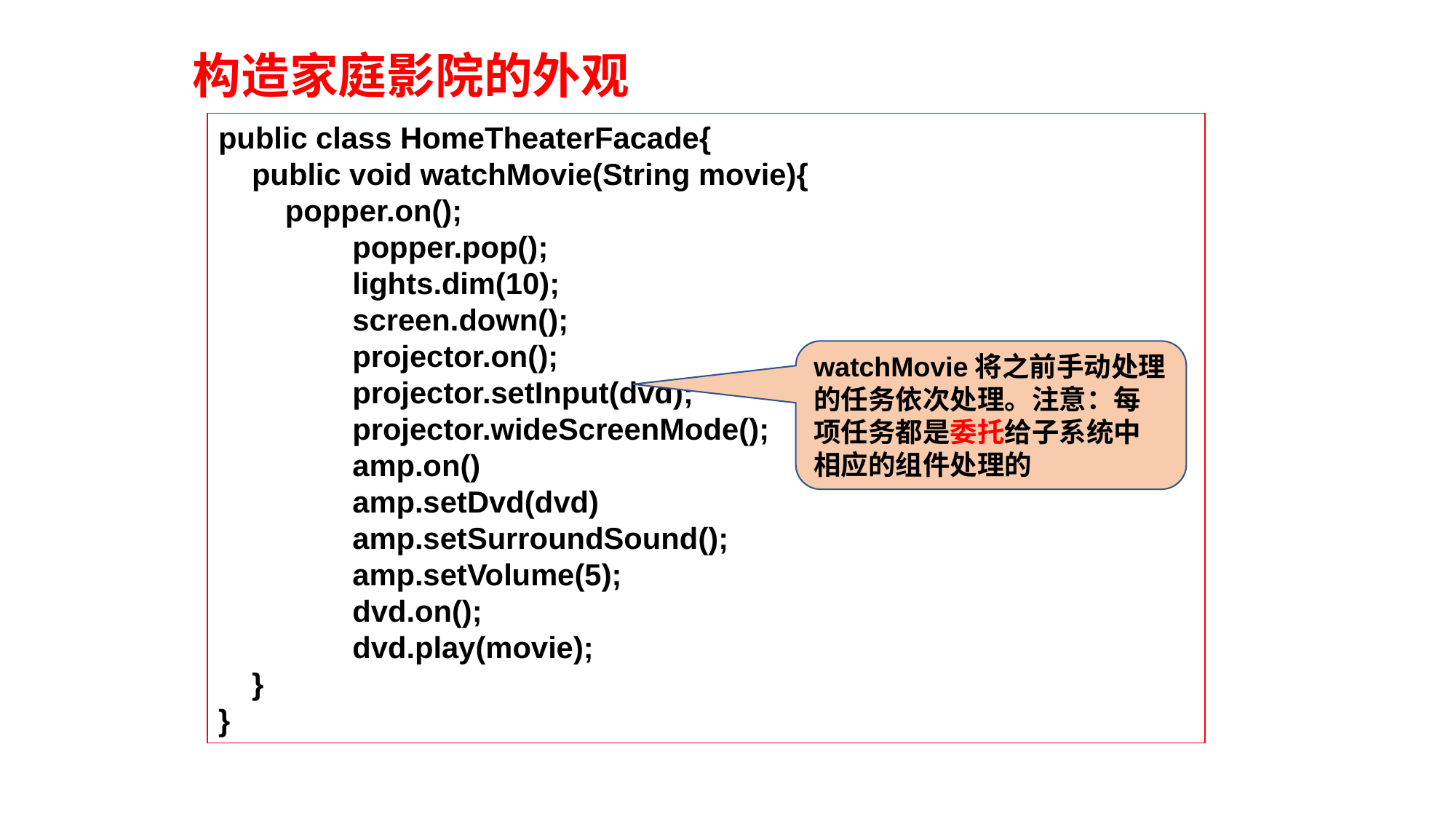

构造家庭影院的外观
public class HomeTheaterFacade{
    public void watchMovie(String movie){
        popper.on();
	   popper.pop();
	   lights.dim(10);
	   screen.down();
	   projector.on();
	   projector.setInput(dvd);
	   projector.wideScreenMode();
	   amp.on()
	   amp.setDvd(dvd)
	   amp.setSurroundSound();
	   amp.setVolume(5);
	   dvd.on();
	   dvd.play(movie);
    }
}
watchMovie将之前手动处理的任务依次处理。注意：每项任务都是委托给子系统中相应的组件处理的
204